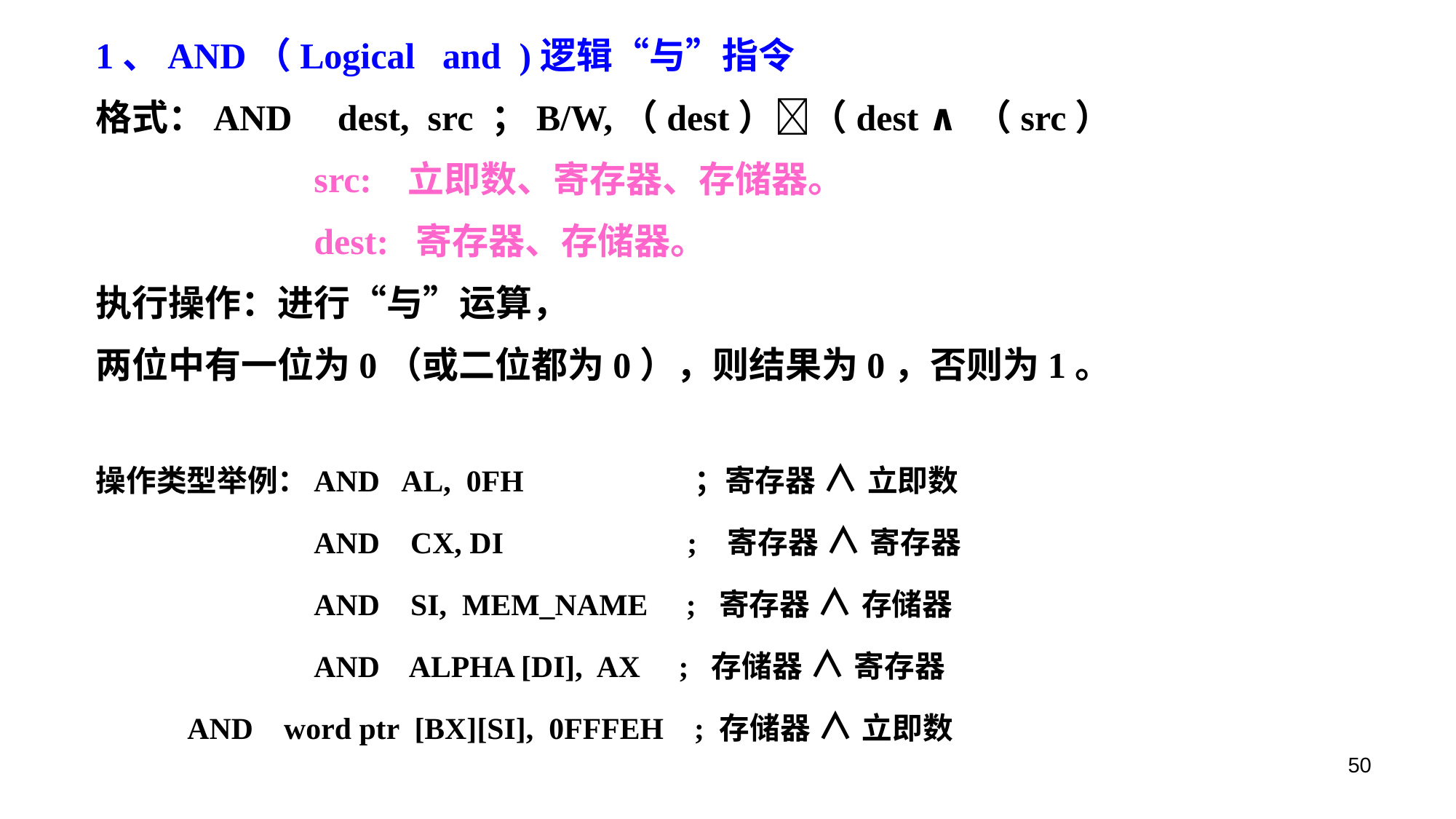

1、AND（Logical   and  )逻辑“与”指令
格式：AND     dest,  src ；B/W,（dest）←（dest ∧ （src）
		src:   立即数、寄存器、存储器。
		dest:  寄存器、存储器。
执行操作：进行“与”运算，
两位中有一位为0（或二位都为0），则结果为0，否则为1。

操作类型举例：	AND   AL,  0FH		      ；寄存器 ∧ 立即数
		AND    CX, DI		      ;   寄存器 ∧ 寄存器
		AND    SI,  MEM_NAME     ;  寄存器 ∧ 存储器
		AND    ALPHA [DI],  AX     ;  存储器 ∧ 寄存器
            AND    word ptr  [BX][SI],  0FFFEH    ; 存储器 ∧ 立即数
50